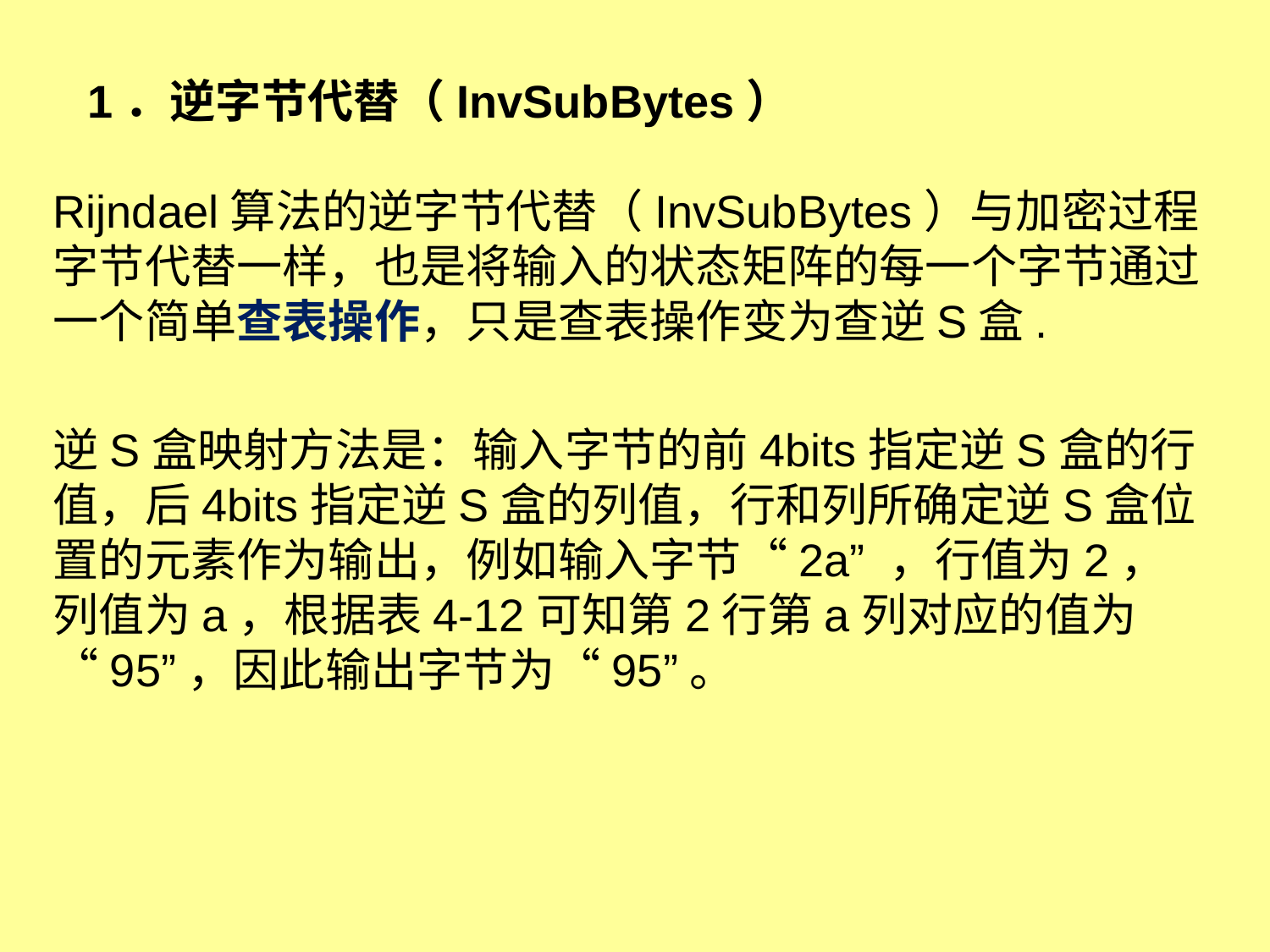

1．逆字节代替（InvSubBytes）
Rijndael算法的逆字节代替（InvSubBytes）与加密过程字节代替一样，也是将输入的状态矩阵的每一个字节通过一个简单查表操作，只是查表操作变为查逆S盒.

逆S盒映射方法是：输入字节的前4bits指定逆S盒的行值，后4bits指定逆S盒的列值，行和列所确定逆S盒位置的元素作为输出，例如输入字节“2a” ，行值为2，列值为a，根据表4-12可知第2行第a列对应的值为 “95”，因此输出字节为“95”。